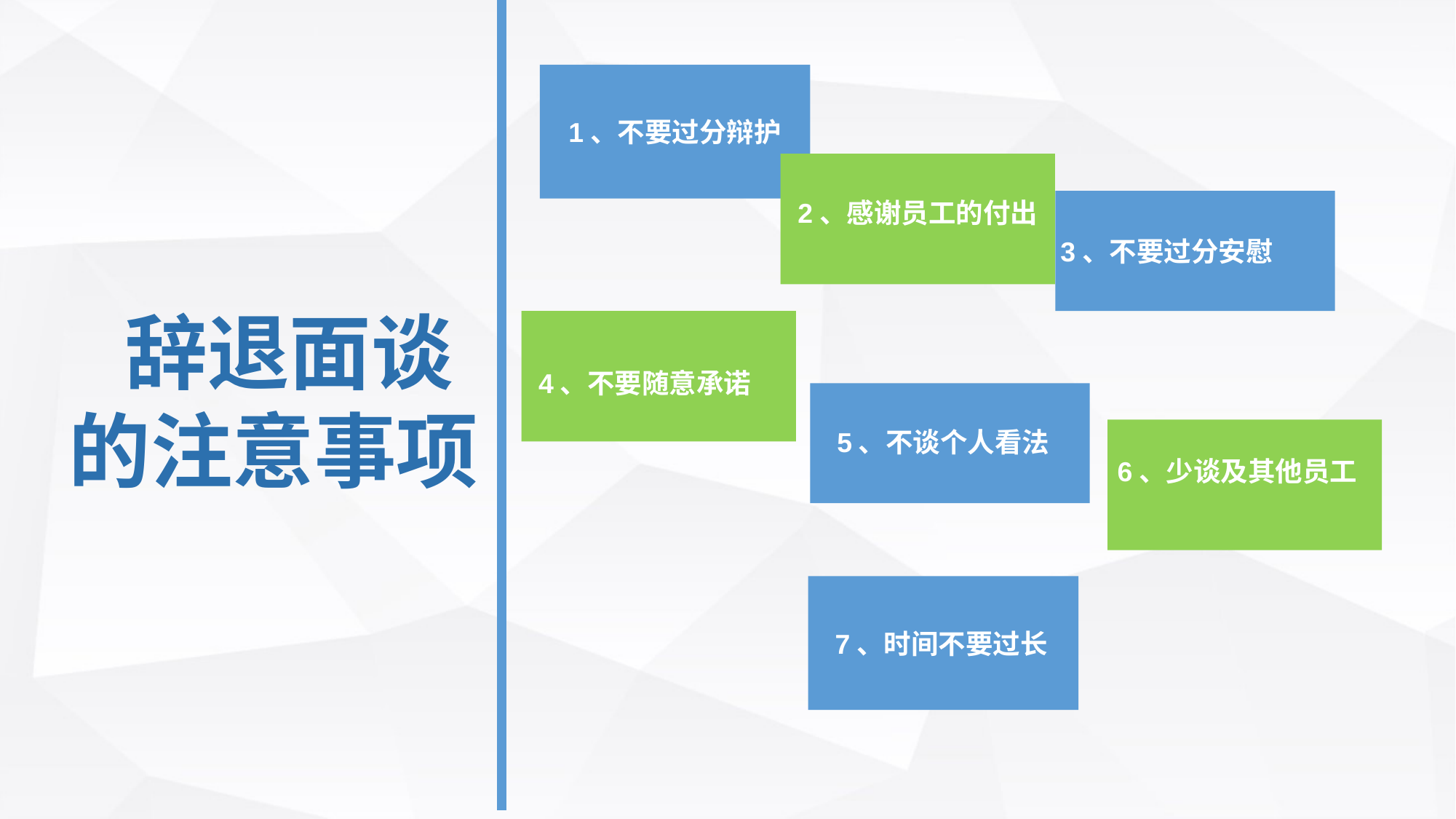

1、不要过分辩护

2、感谢员工的付出

3、不要过分安慰
  辞退面谈的注意事项

4、不要随意承诺

5、不谈个人看法

6、少谈及其他员工

7、时间不要过长